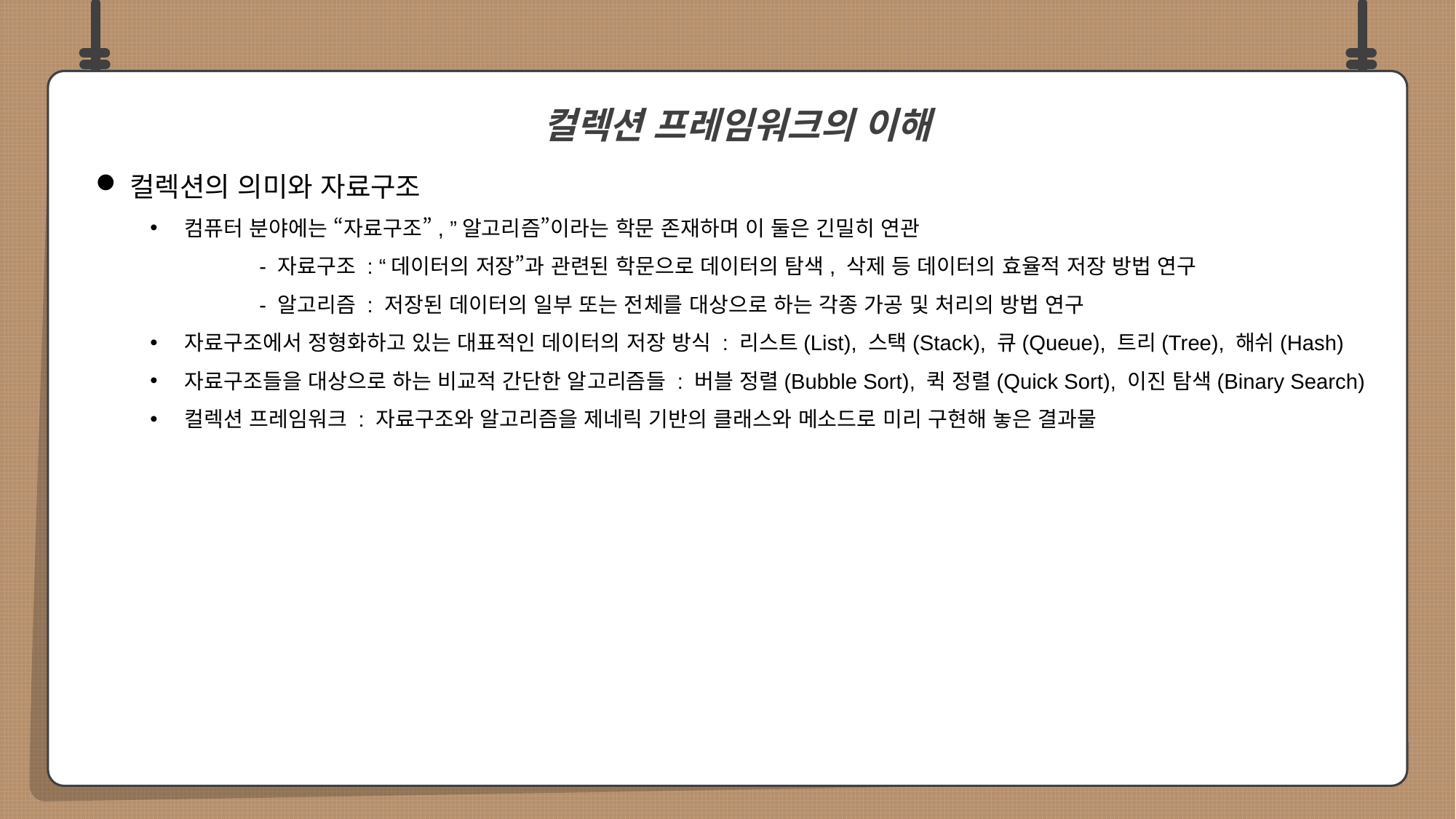

컬렉션의 의미와 자료구조
컴퓨터 분야에는 “자료구조”, ”알고리즘”이라는 학문 존재하며 이 둘은 긴밀히 연관
	- 자료구조 : “데이터의 저장”과 관련된 학문으로 데이터의 탐색, 삭제 등 데이터의 효율적 저장 방법 연구
	- 알고리즘 : 저장된 데이터의 일부 또는 전체를 대상으로 하는 각종 가공 및 처리의 방법 연구
자료구조에서 정형화하고 있는 대표적인 데이터의 저장 방식 : 리스트(List), 스택(Stack), 큐(Queue), 트리(Tree), 해쉬(Hash)
자료구조들을 대상으로 하는 비교적 간단한 알고리즘들 : 버블 정렬(Bubble Sort), 퀵 정렬(Quick Sort), 이진 탐색(Binary Search)
컬렉션 프레임워크 : 자료구조와 알고리즘을 제네릭 기반의 클래스와 메소드로 미리 구현해 놓은 결과물
 컬렉션 프레임워크의 이해